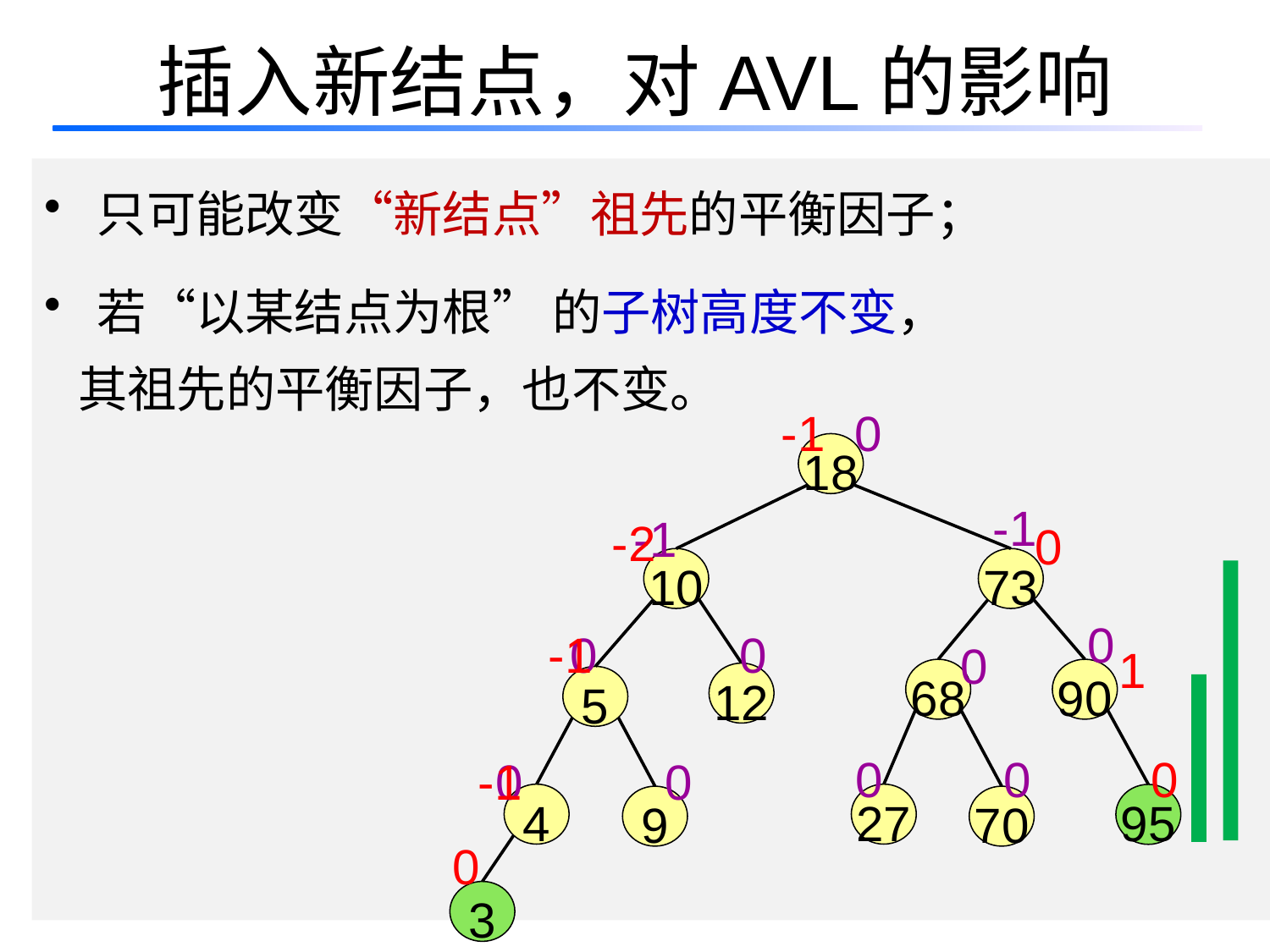

# 插入新结点，对AVL的影响

 只可能改变“新结点”祖先的平衡因子；
 若“以某结点为根” 的子树高度不变，
  其祖先的平衡因子，也不变。

-1
0
18
-1
-1
-2
0
10
73

0
-1
0
0
0
1
68
90
12
5

0
0
0
-1
0
0
4
27
95
9
70
0
3